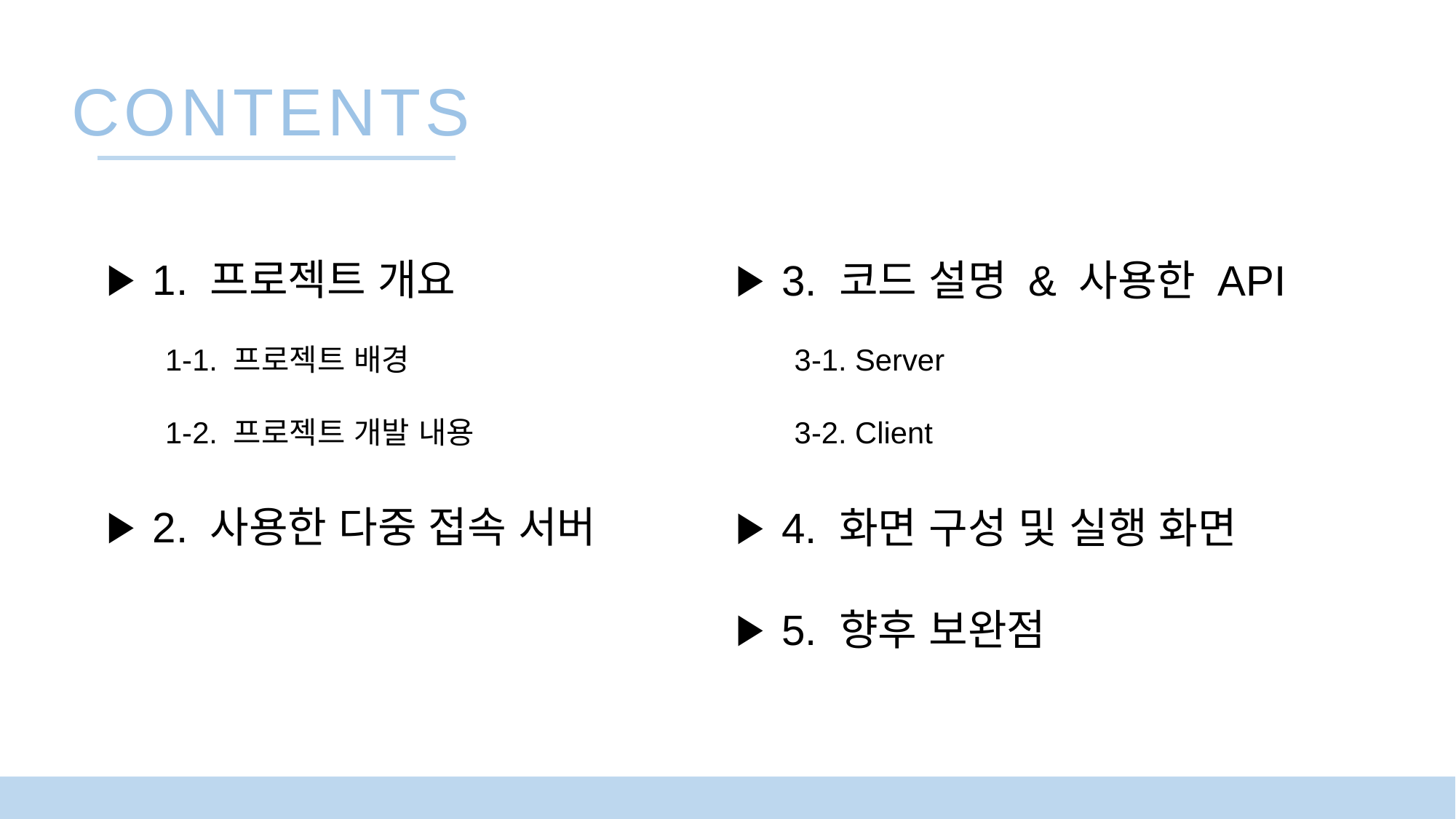

CONTENTS
 1. 프로젝트 개요
       1-1. 프로젝트 배경
       1-2. 프로젝트 개발 내용
 2. 사용한 다중 접속 서버
 3. 코드 설명 & 사용한 API
       3-1. Server
       3-2. Client
 4. 화면 구성 및 실행 화면
 5. 향후 보완점